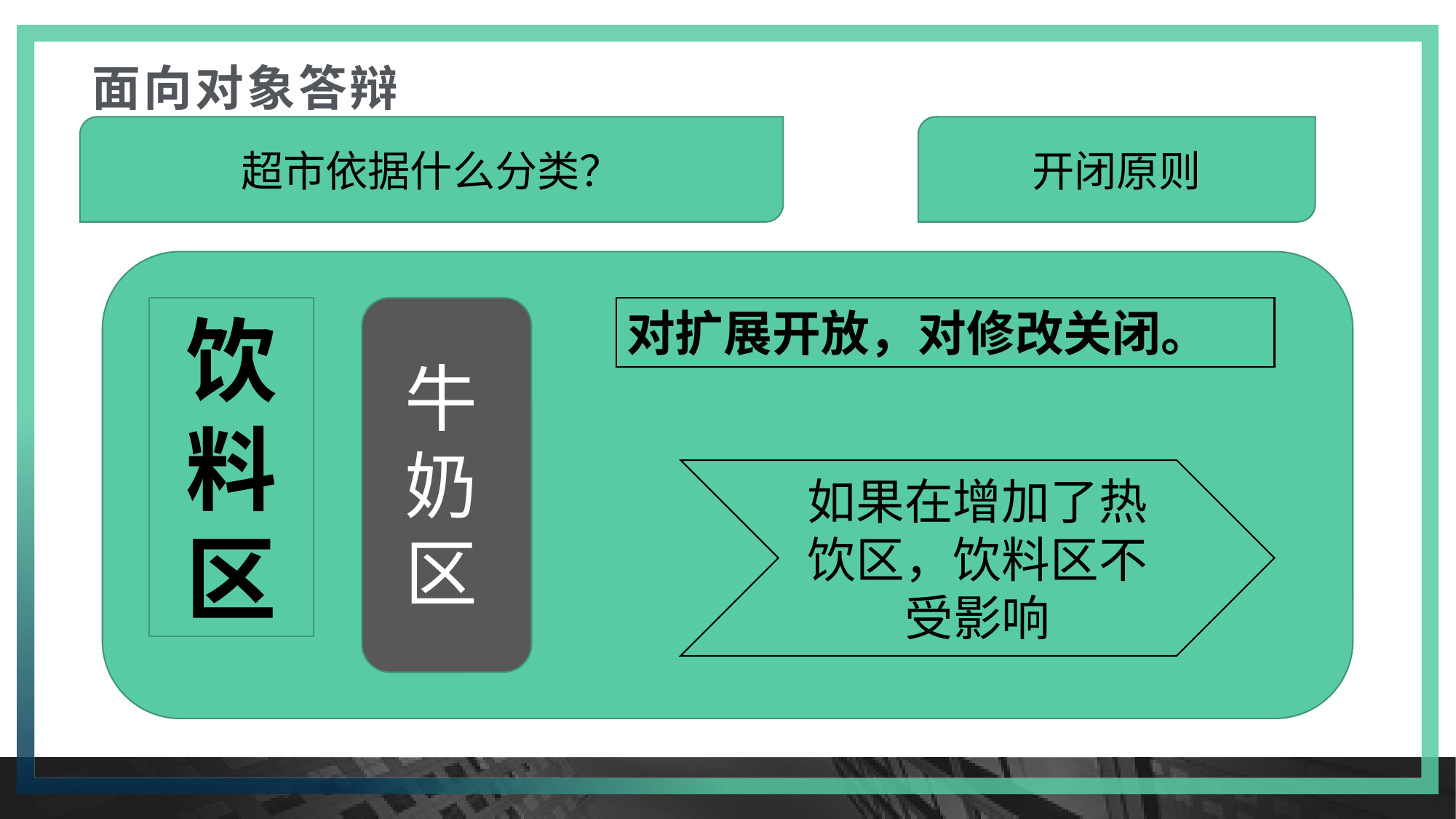

# 面向对象答辩
超市依据什么分类？
开闭原则

对扩展开放，对修改关闭。
饮料区
牛奶区
如果在增加了热饮区，饮料区不受影响